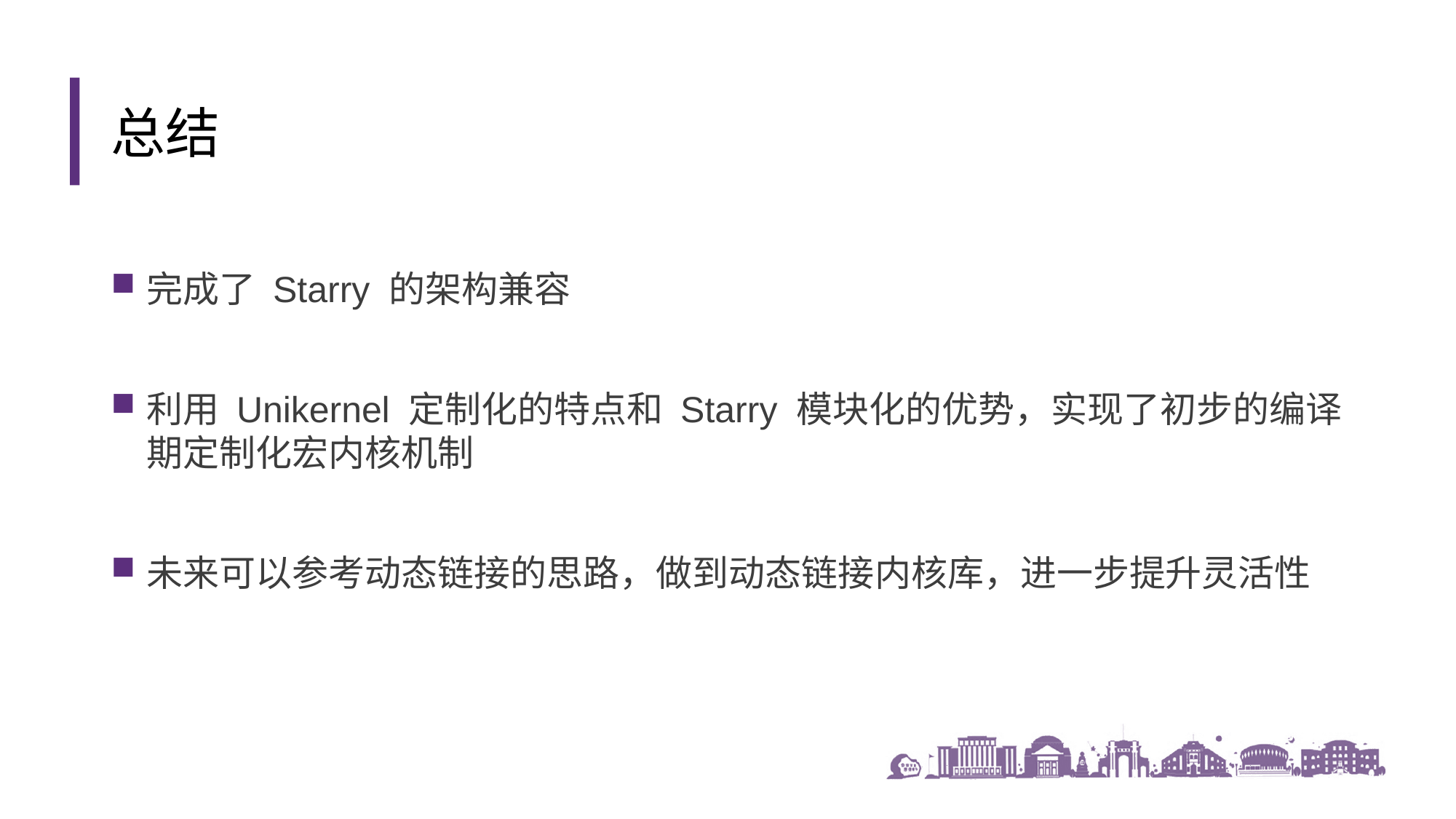

总结
完成了 Starry 的架构兼容

利用 Unikernel 定制化的特点和 Starry 模块化的优势，实现了初步的编译期定制化宏内核机制

未来可以参考动态链接的思路，做到动态链接内核库，进一步提升灵活性